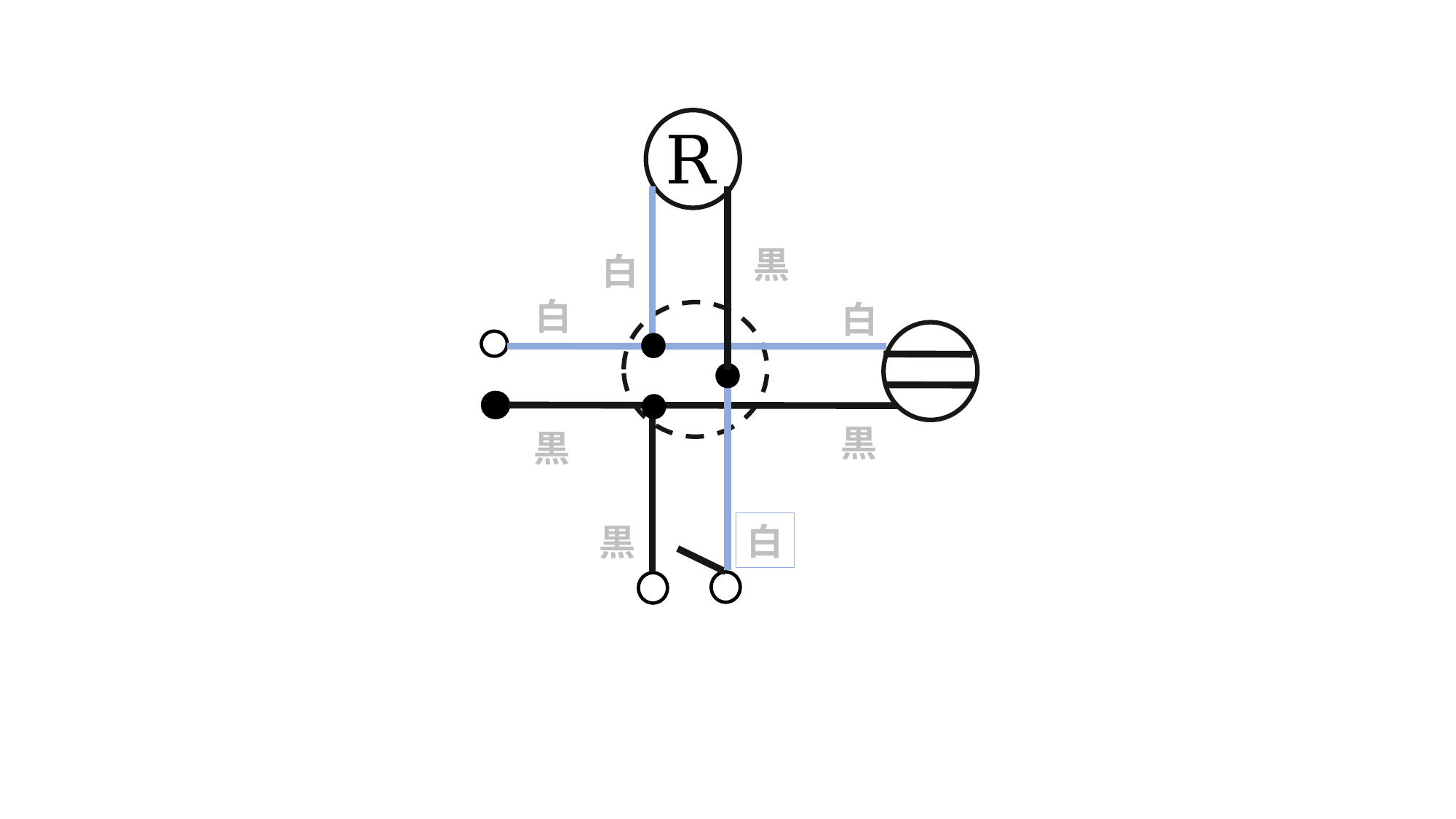

R
黒
白
白
白

黒
黒
白
黒